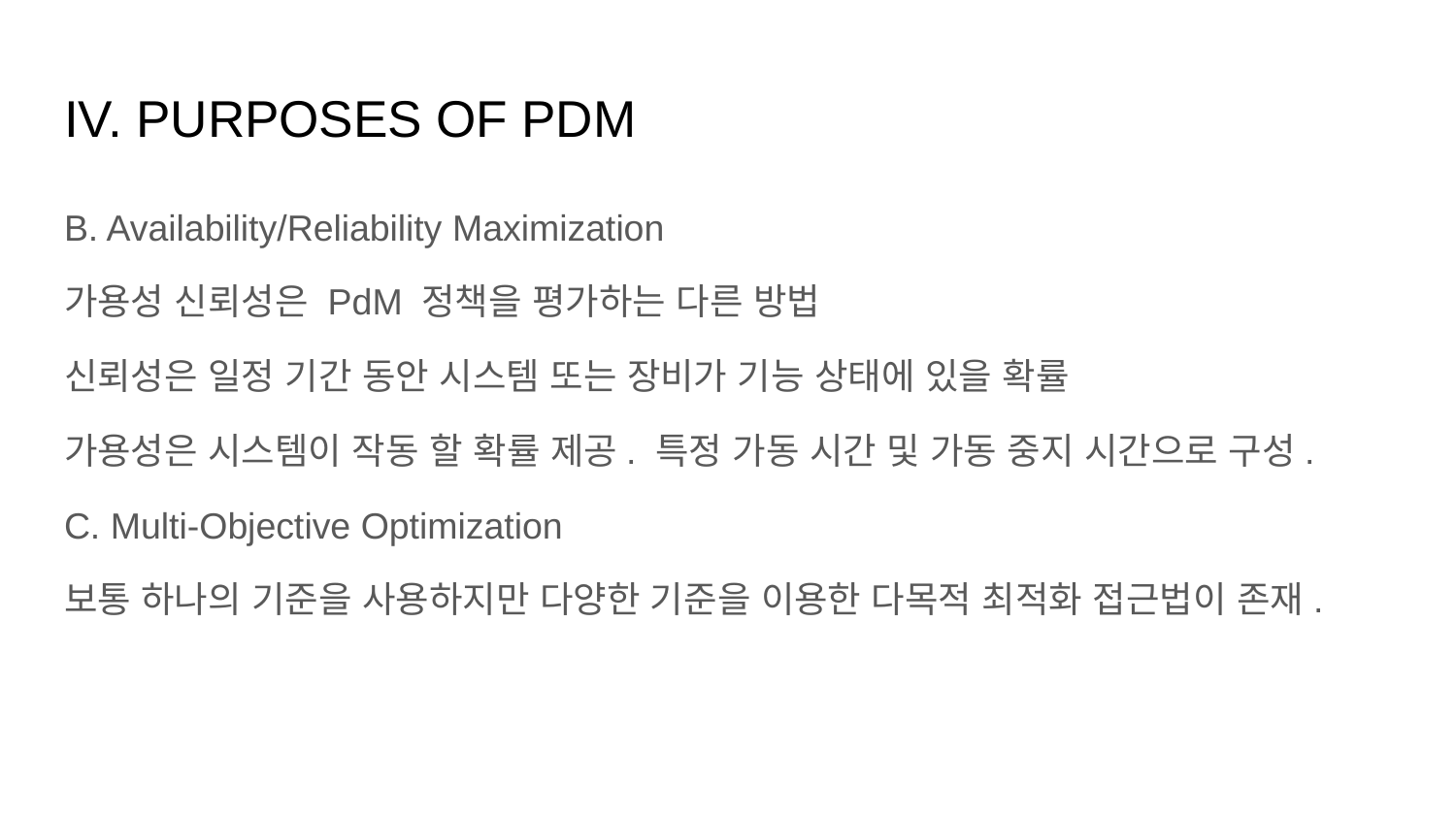

# IV. PURPOSES OF PDM
B. Availability/Reliability Maximization
가용성 신뢰성은 PdM 정책을 평가하는 다른 방법
신뢰성은 일정 기간 동안 시스템 또는 장비가 기능 상태에 있을 확률
가용성은 시스템이 작동 할 확률 제공. 특정 가동 시간 및 가동 중지 시간으로 구성.
C. Multi-Objective Optimization
보통 하나의 기준을 사용하지만 다양한 기준을 이용한 다목적 최적화 접근법이 존재.